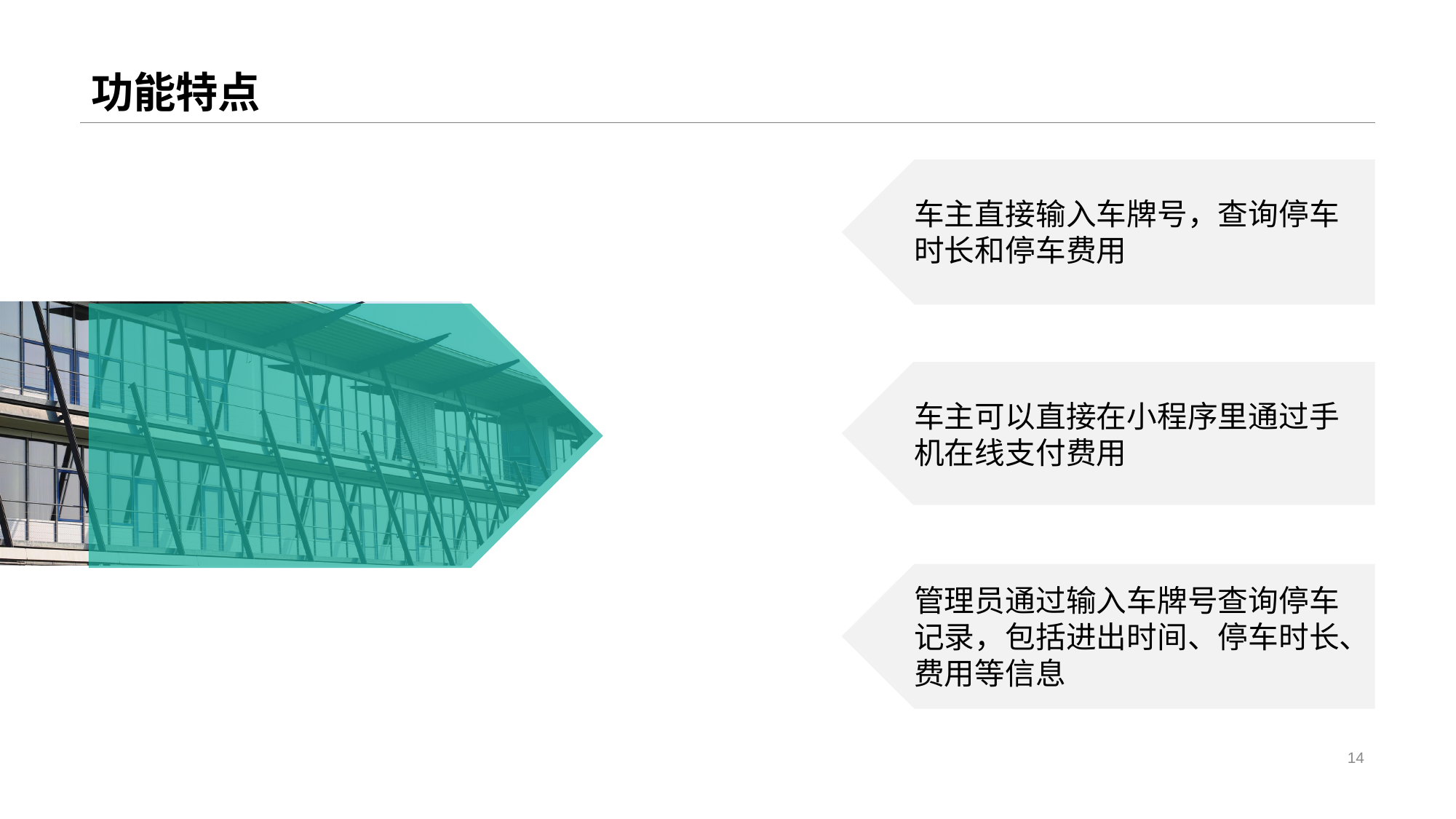

# 功能特点

车主直接输入车牌号，查询停车时长和停车费用

车主可以直接在小程序里通过手机在线支付费用
管理员通过输入车牌号查询停车记录，包括进出时间、停车时长、费用等信息

14